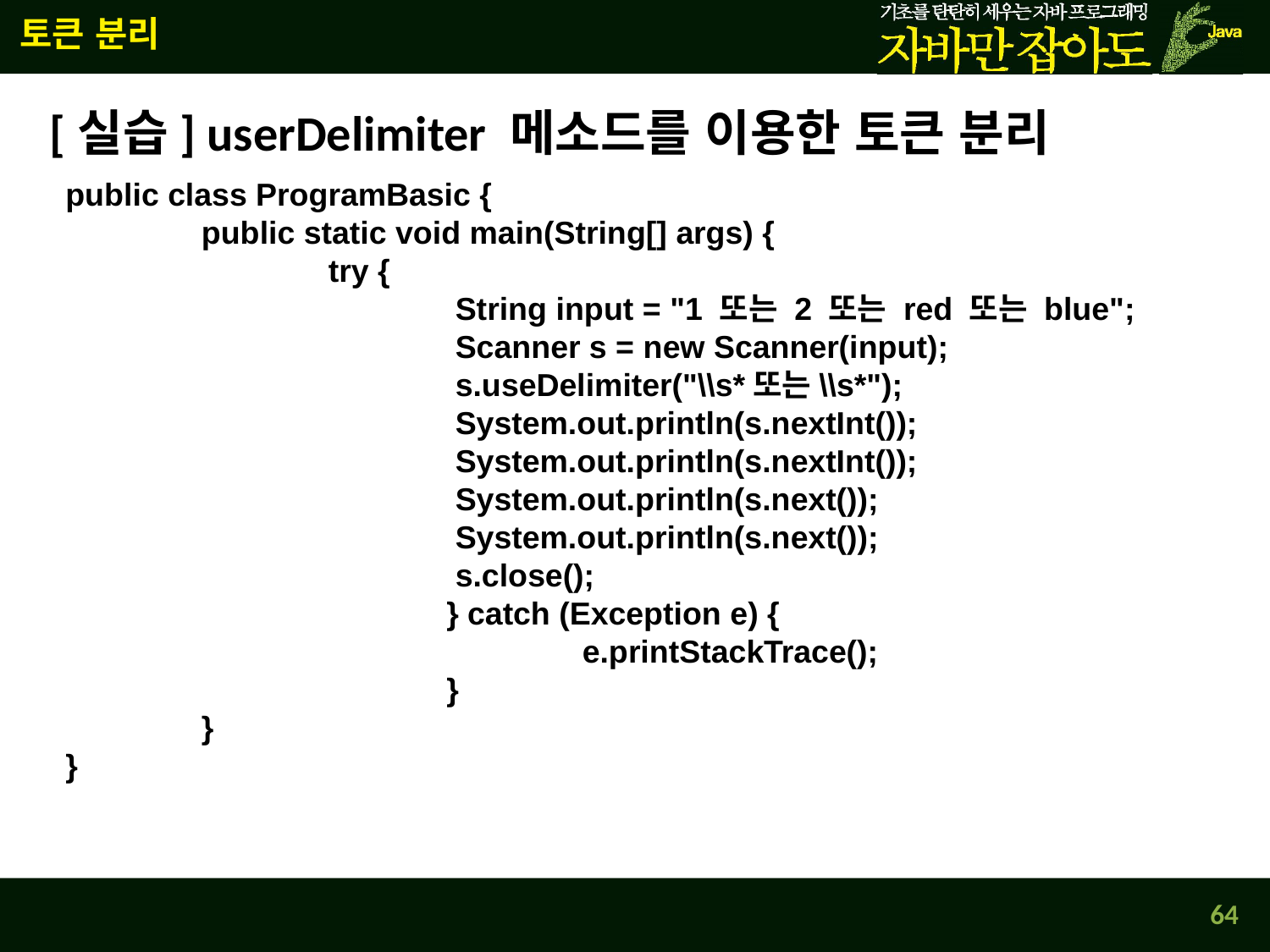

토큰 분리
[실습] userDelimiter 메소드를 이용한 토큰 분리
public class ProgramBasic {
	 public static void main(String[] args) {
		 try {
			 String input = "1 또는 2 또는 red 또는 blue";
			 Scanner s = new Scanner(input);
			 s.useDelimiter("\\s*또는\\s*");
			 System.out.println(s.nextInt());
			 System.out.println(s.nextInt());
			 System.out.println(s.next());
			 System.out.println(s.next());
			 s.close();
			} catch (Exception e) {
				 e.printStackTrace();
			}
	 }
}
64